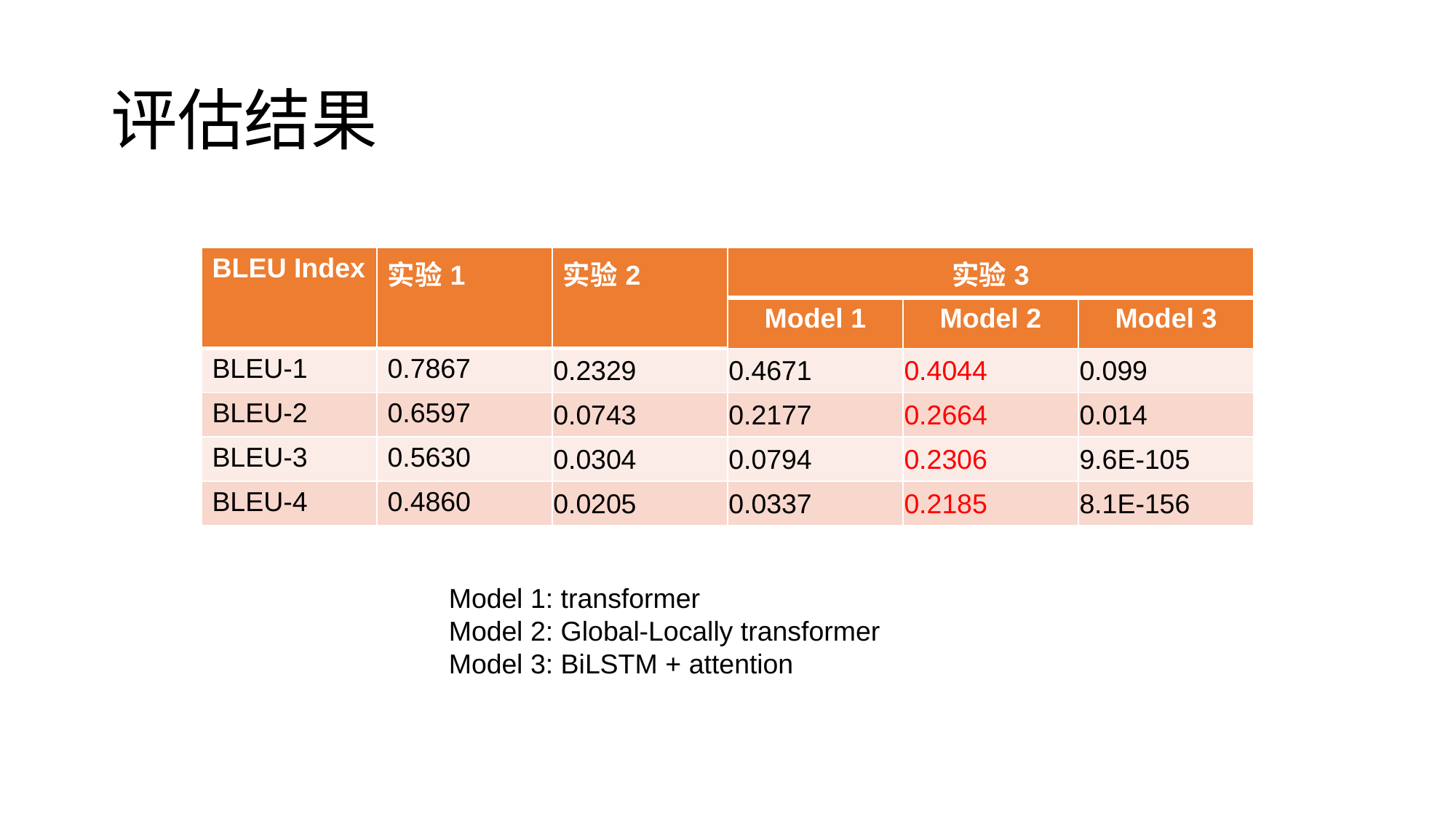

# 评估结果
| BLEU Index | 实验1 | 实验2 | 实验3 |  |  |
| --- | --- | --- | --- | --- | --- |
|  |  |  | Model 1 | Model 2 | Model 3 |
| BLEU-1 | 0.7867 | 0.2329 | 0.4671 | 0.4044 | 0.099 |
| BLEU-2 | 0.6597 | 0.0743 | 0.2177 | 0.2664 | 0.014 |
| BLEU-3 | 0.5630 | 0.0304 | 0.0794 | 0.2306 | 9.6E-105 |
| BLEU-4 | 0.4860 | 0.0205 | 0.0337 | 0.2185 | 8.1E-156 |
Model 1: transformer
Model 2: Global-Locally transformer
Model 3: BiLSTM + attention